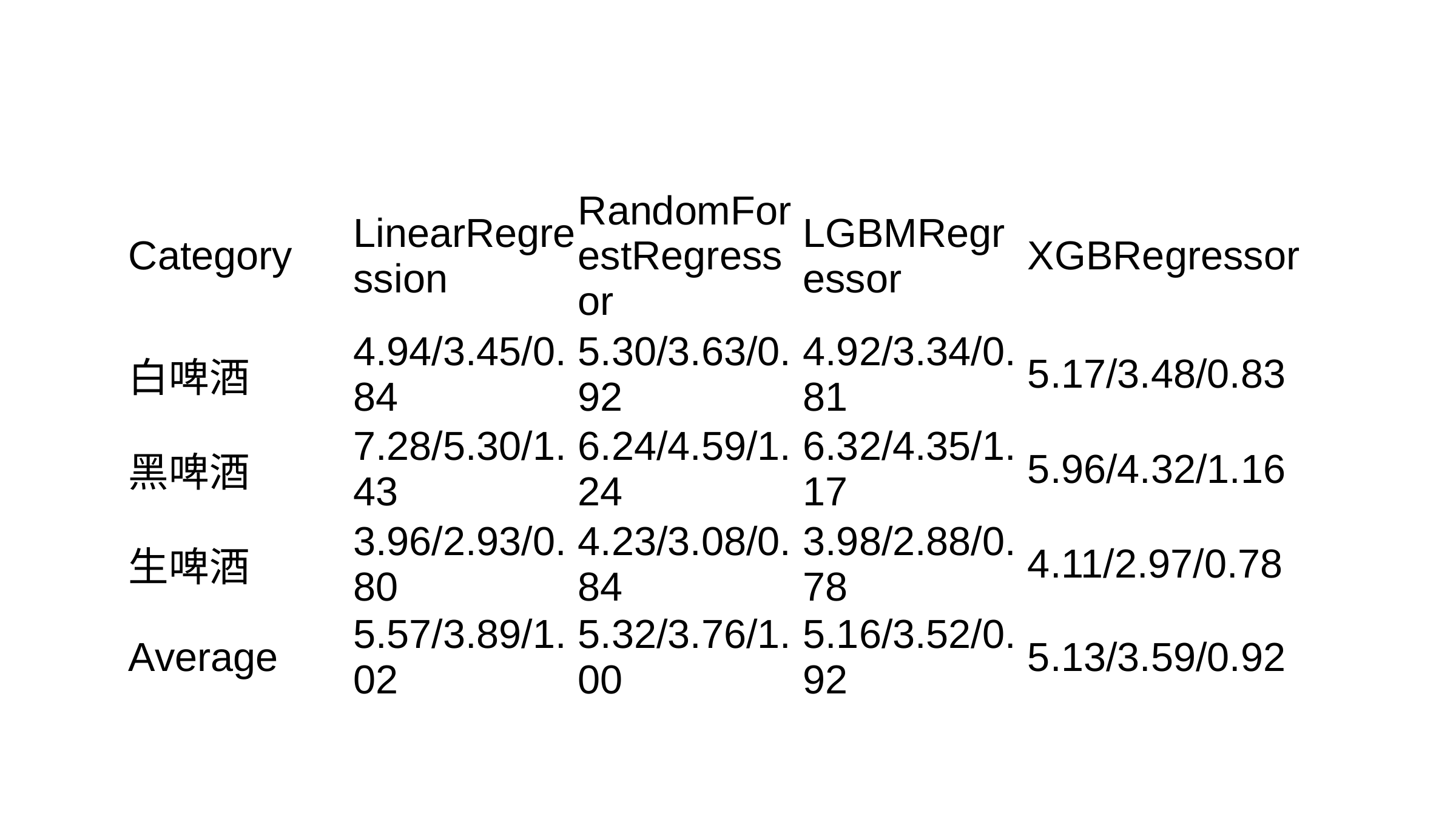

| Category | LinearRegression | RandomForestRegressor | LGBMRegressor | XGBRegressor |
| --- | --- | --- | --- | --- |
| 白啤酒 | 4.94/3.45/0.84 | 5.30/3.63/0.92 | 4.92/3.34/0.81 | 5.17/3.48/0.83 |
| 黑啤酒 | 7.28/5.30/1.43 | 6.24/4.59/1.24 | 6.32/4.35/1.17 | 5.96/4.32/1.16 |
| 生啤酒 | 3.96/2.93/0.80 | 4.23/3.08/0.84 | 3.98/2.88/0.78 | 4.11/2.97/0.78 |
| Average | 5.57/3.89/1.02 | 5.32/3.76/1.00 | 5.16/3.52/0.92 | 5.13/3.59/0.92 |